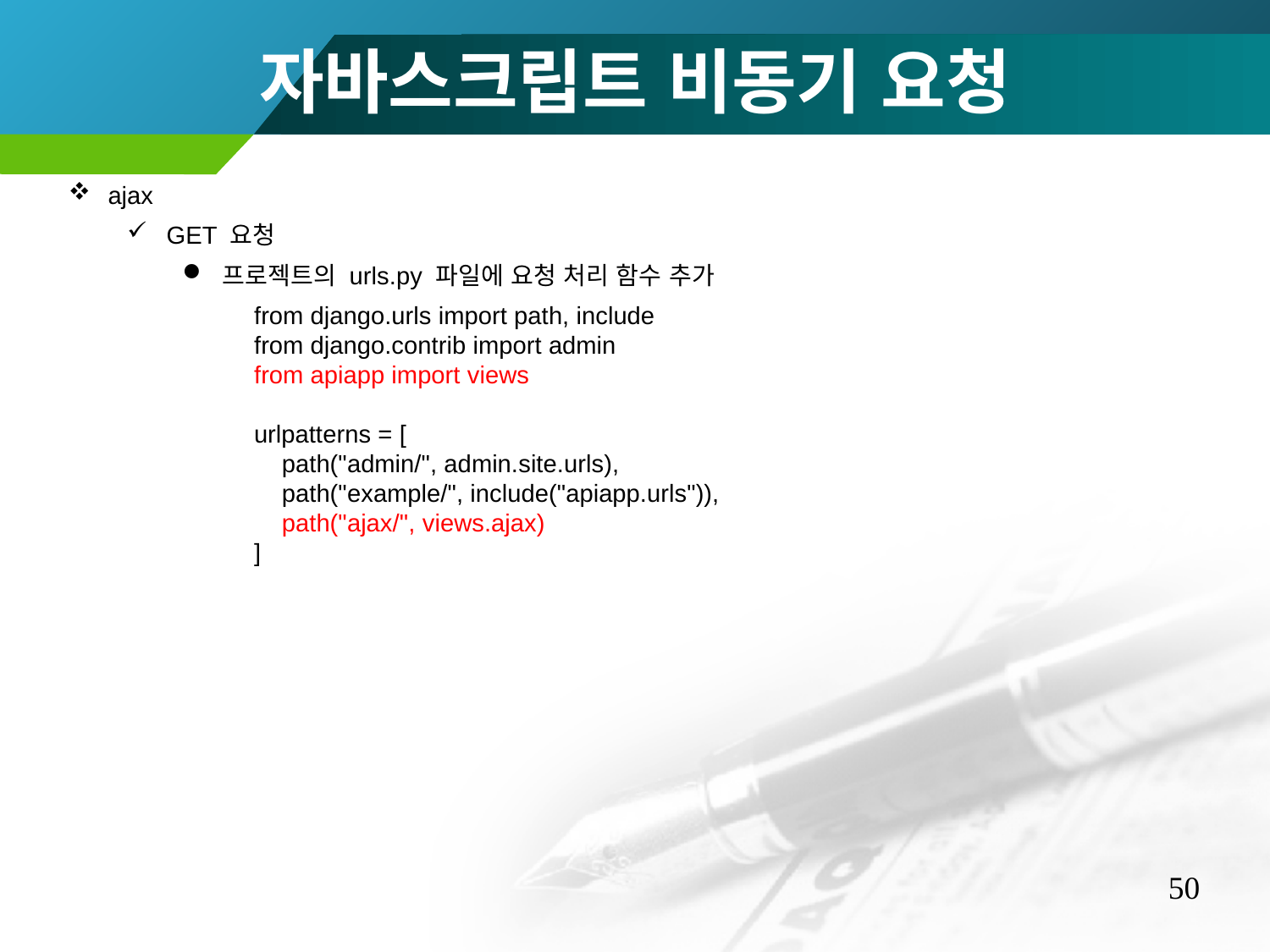

자바스크립트 비동기 요청
ajax
GET 요청
프로젝트의 urls.py 파일에 요청 처리 함수 추가
from django.urls import path, include
from django.contrib import admin
from apiapp import views

urlpatterns = [
    path("admin/", admin.site.urls),
    path("example/", include("apiapp.urls")),
    path("ajax/", views.ajax)
]

50